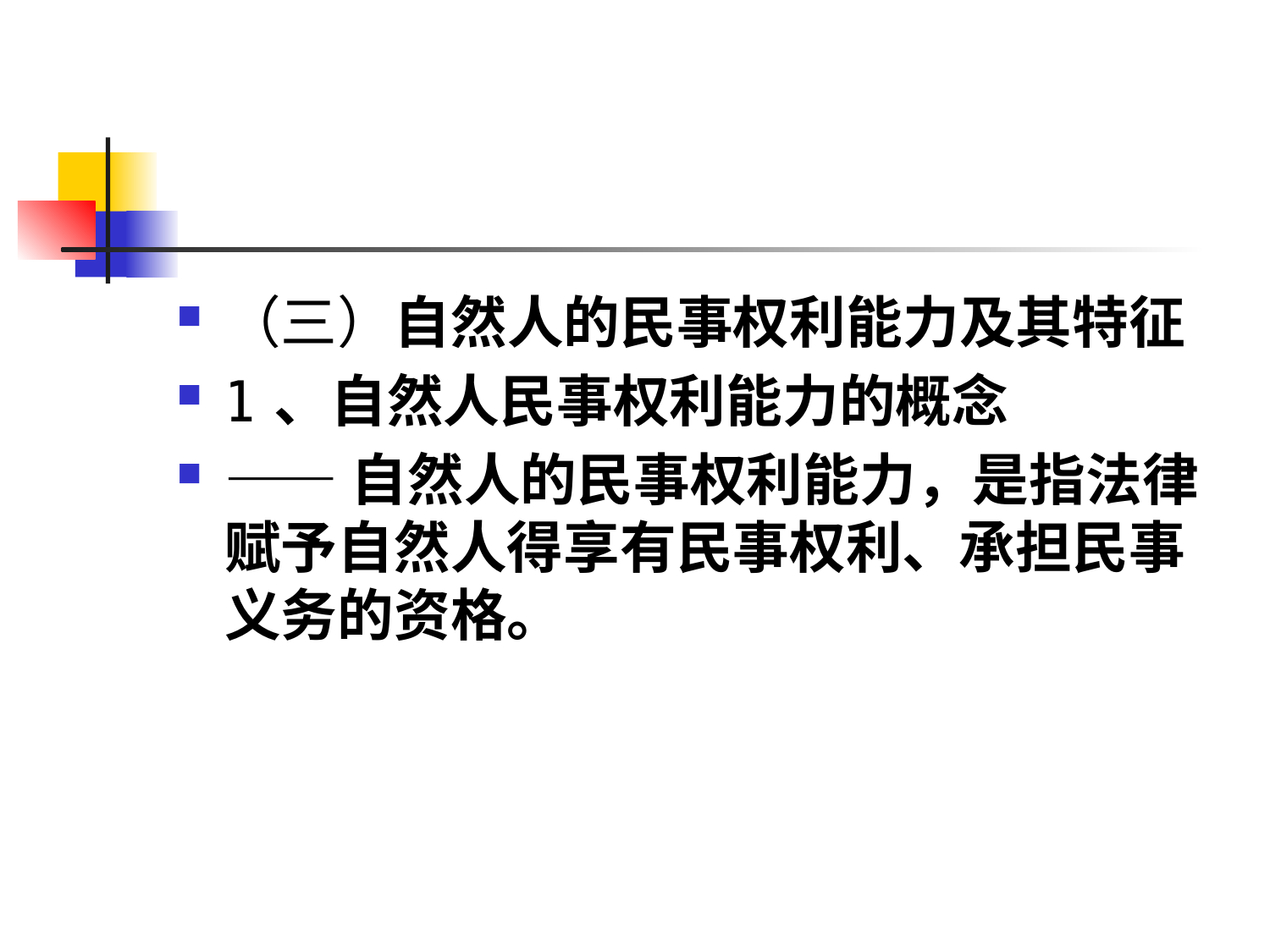

#
（三）自然人的民事权利能力及其特征
1、自然人民事权利能力的概念
——自然人的民事权利能力，是指法律赋予自然人得享有民事权利、承担民事义务的资格。